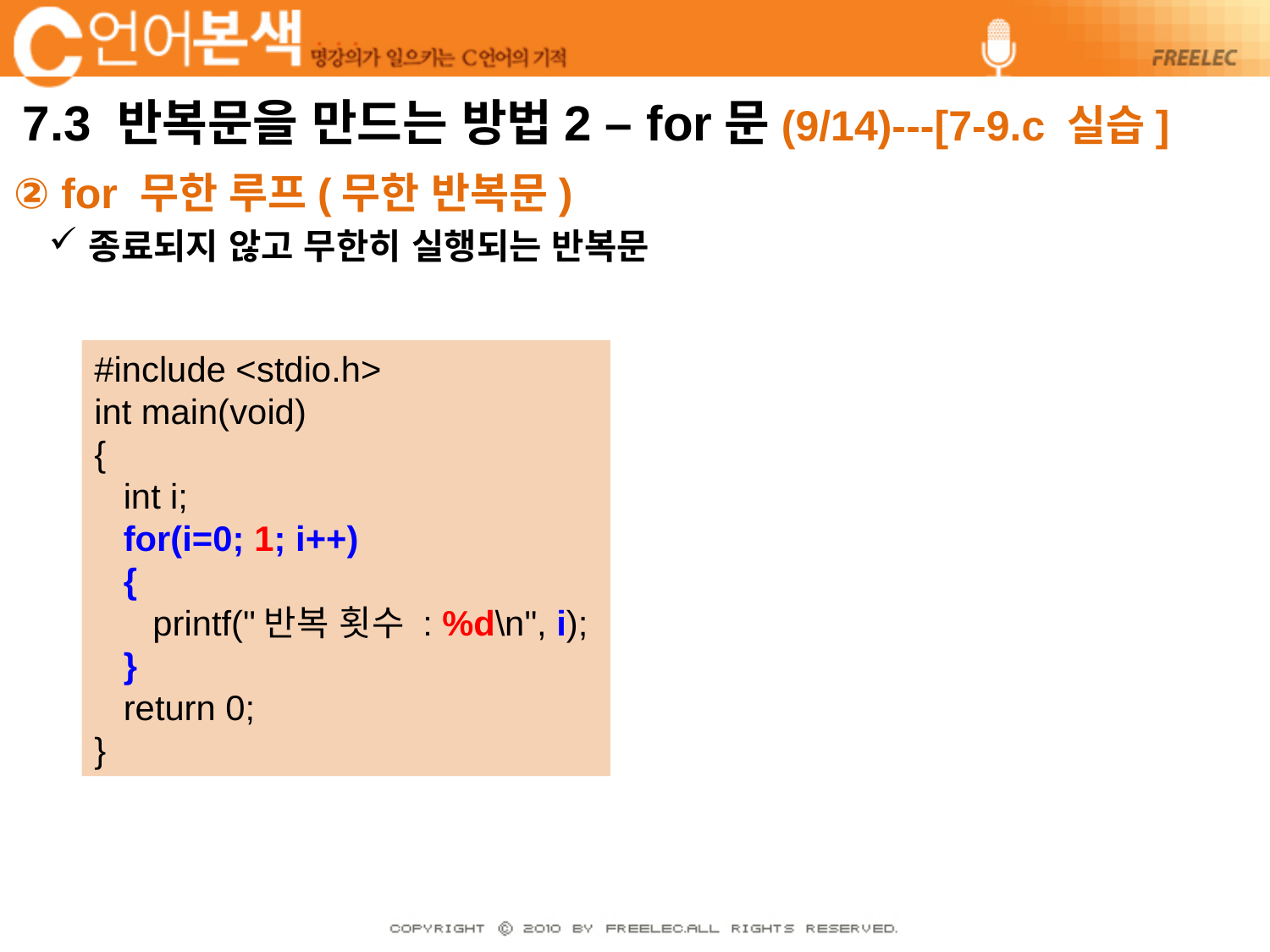

# 7.3 반복문을 만드는 방법2 – for문(9/14)---[7-9.c 실습]
② for 무한 루프(무한 반복문)
종료되지 않고 무한히 실행되는 반복문

#include <stdio.h>
int main(void)
{
   int i;
   for(i=0; 1; i++)
   {
      printf("반복 횟수 : %d\n", i);
   }
   return 0;
}